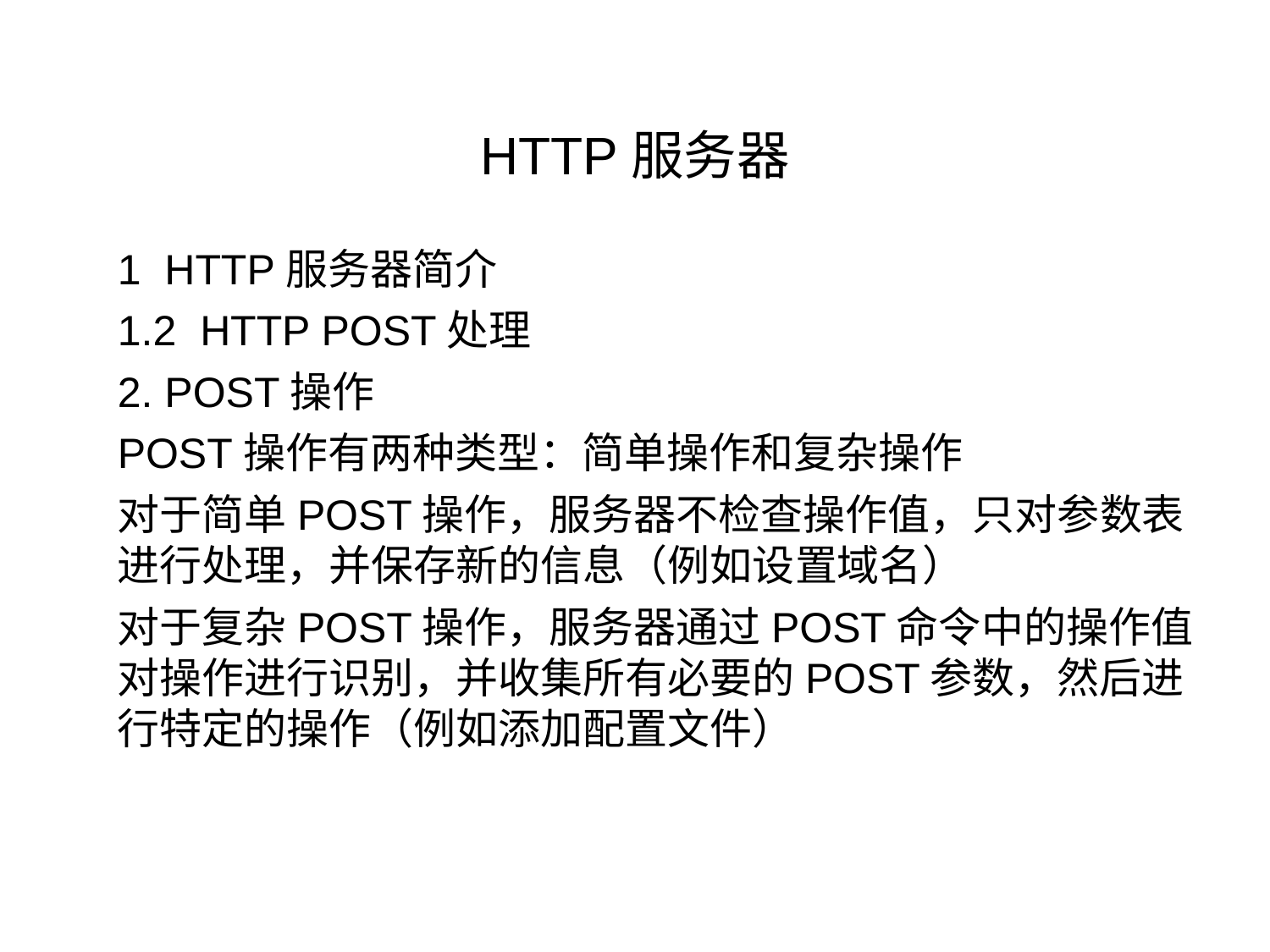

HTTP服务器
1  HTTP服务器简介
1.2  HTTP POST处理
2. POST操作
POST操作有两种类型：简单操作和复杂操作
对于简单POST操作，服务器不检查操作值，只对参数表进行处理，并保存新的信息（例如设置域名）
对于复杂POST操作，服务器通过POST命令中的操作值对操作进行识别，并收集所有必要的POST参数，然后进行特定的操作（例如添加配置文件）